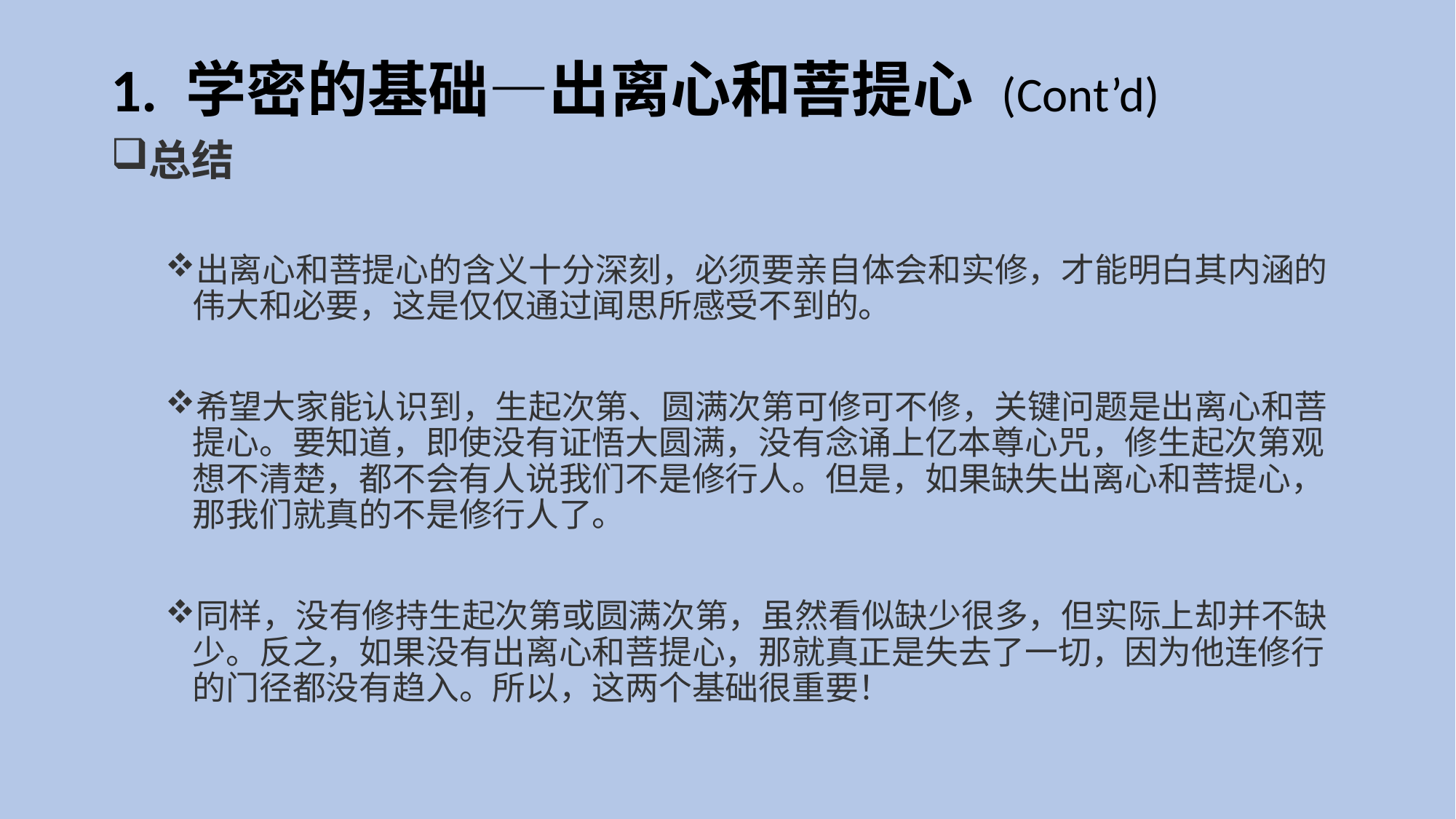

# 1. 学密的基础—出离心和菩提心 (Cont’d)
总结

出离心和菩提心的含义十分深刻，必须要亲自体会和实修，才能明白其内涵的伟大和必要，这是仅仅通过闻思所感受不到的。

希望大家能认识到，生起次第、圆满次第可修可不修，关键问题是出离心和菩提心。要知道，即使没有证悟大圆满，没有念诵上亿本尊心咒，修生起次第观想不清楚，都不会有人说我们不是修行人。但是，如果缺失出离心和菩提心，那我们就真的不是修行人了。

同样，没有修持生起次第或圆满次第，虽然看似缺少很多，但实际上却并不缺少。反之，如果没有出离心和菩提心，那就真正是失去了一切，因为他连修行的门径都没有趋入。所以，这两个基础很重要！